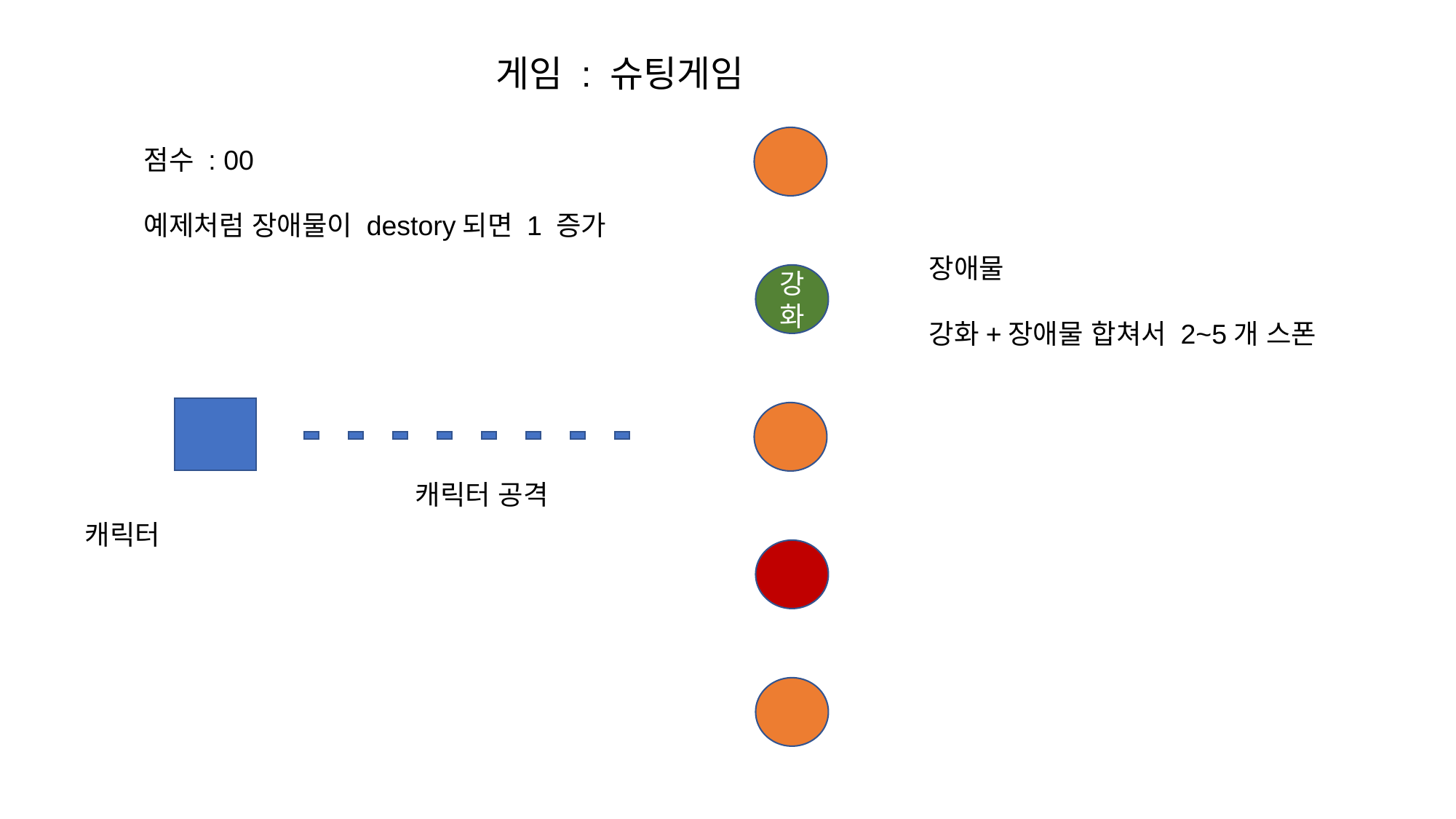

게임 : 슈팅게임

점수 : 00

예제처럼 장애물이 destory되면 1 증가
장애물

강화+장애물 합쳐서 2~5개 스폰
강화

캐릭터 공격
캐릭터